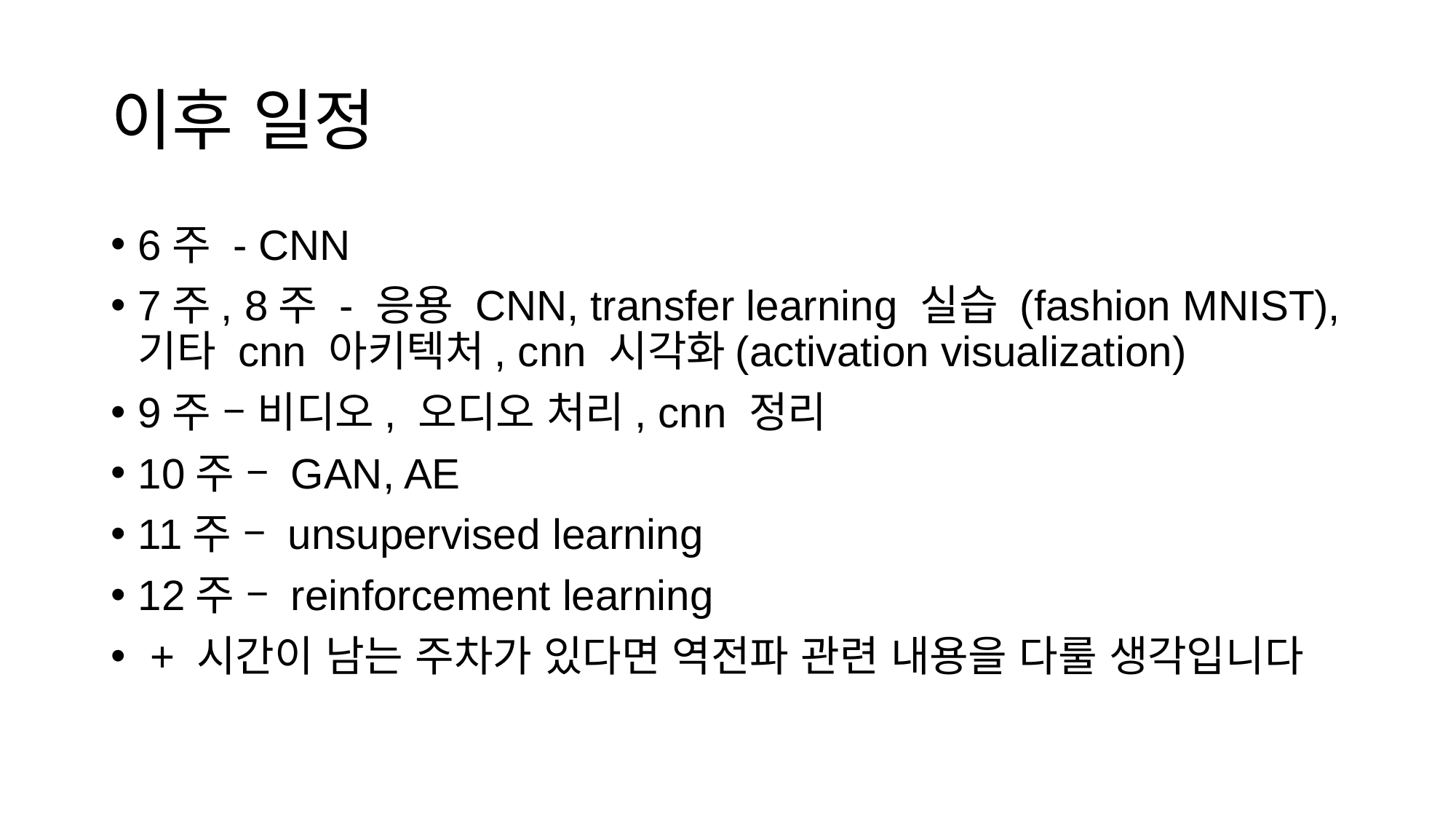

# 이후 일정
6주 - CNN
7주, 8주 - 응용 CNN, transfer learning 실습 (fashion MNIST), 기타 cnn 아키텍처, cnn 시각화(activation visualization)
9주 – 비디오, 오디오 처리, cnn 정리
10주 – GAN, AE
11주 – unsupervised learning
12주 – reinforcement learning
 + 시간이 남는 주차가 있다면 역전파 관련 내용을 다룰 생각입니다